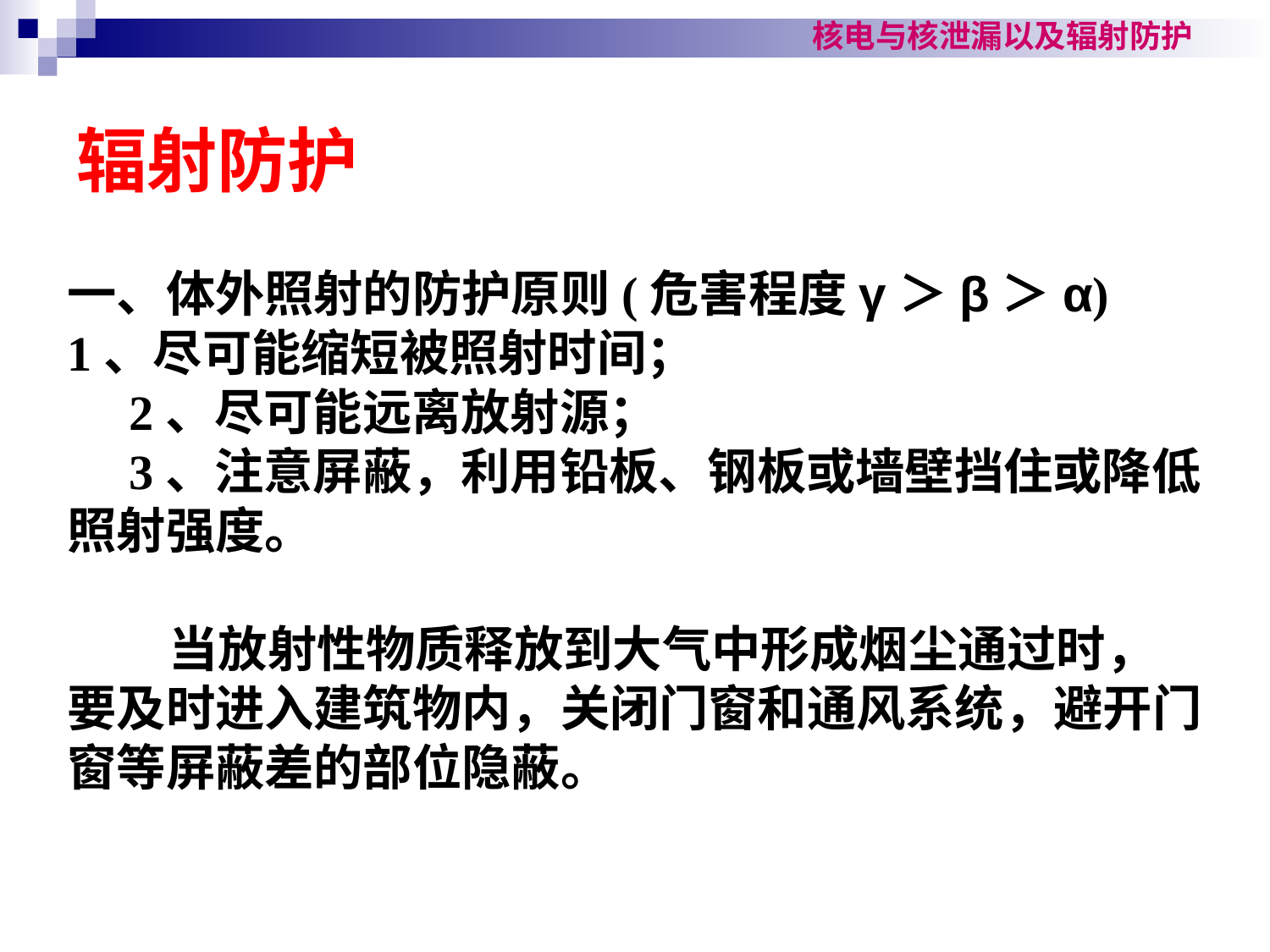

# 辐射防护
一、体外照射的防护原则(危害程度γ＞β＞α)
1、尽可能缩短被照射时间；
     2、尽可能远离放射源；
     3、注意屏蔽，利用铅板、钢板或墙壁挡住或降低照射强度。

        当放射性物质释放到大气中形成烟尘通过时，要及时进入建筑物内，关闭门窗和通风系统，避开门窗等屏蔽差的部位隐蔽。